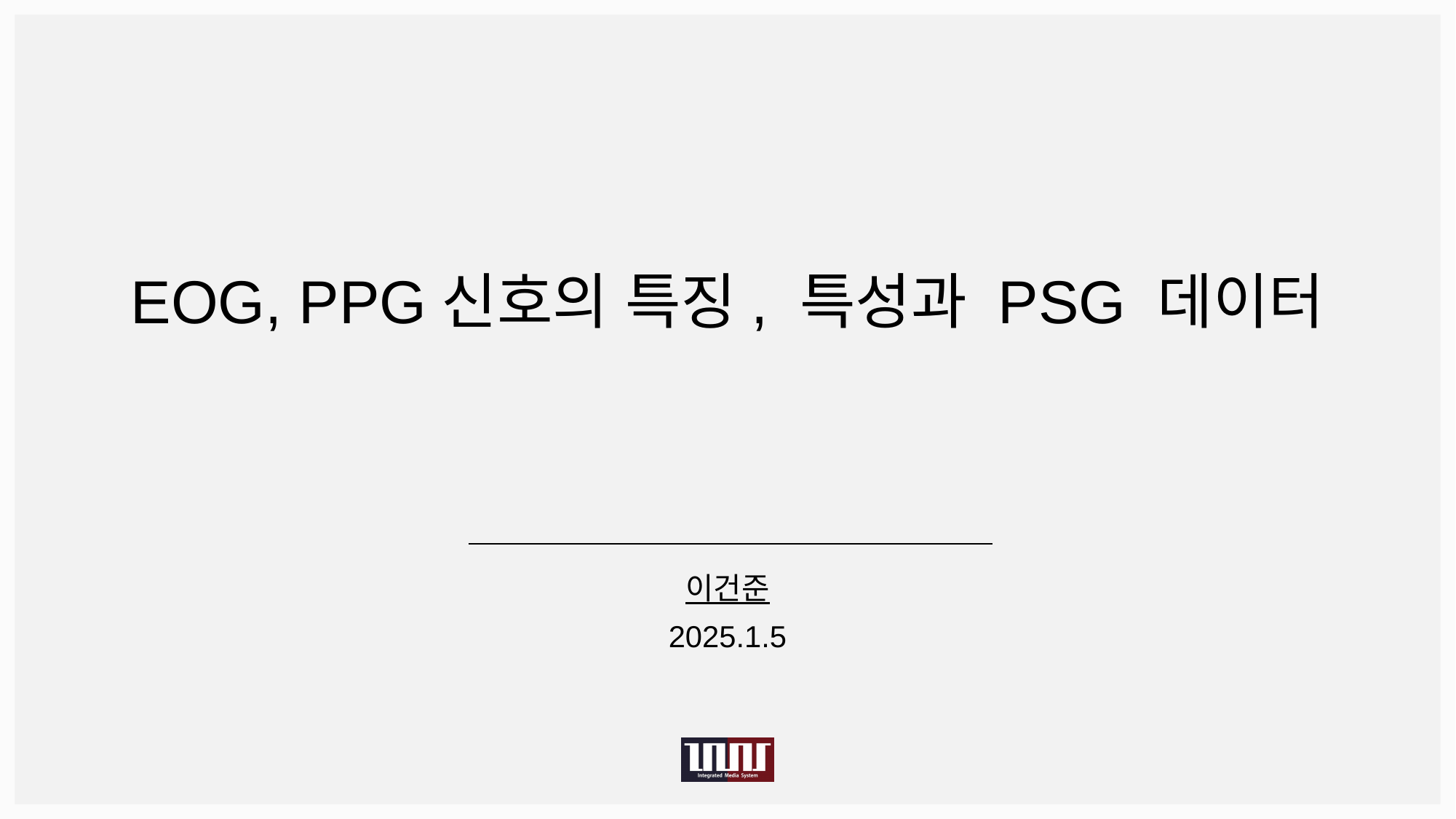

# EOG, PPG신호의 특징, 특성과 PSG 데이터

이건준
2025.1.5